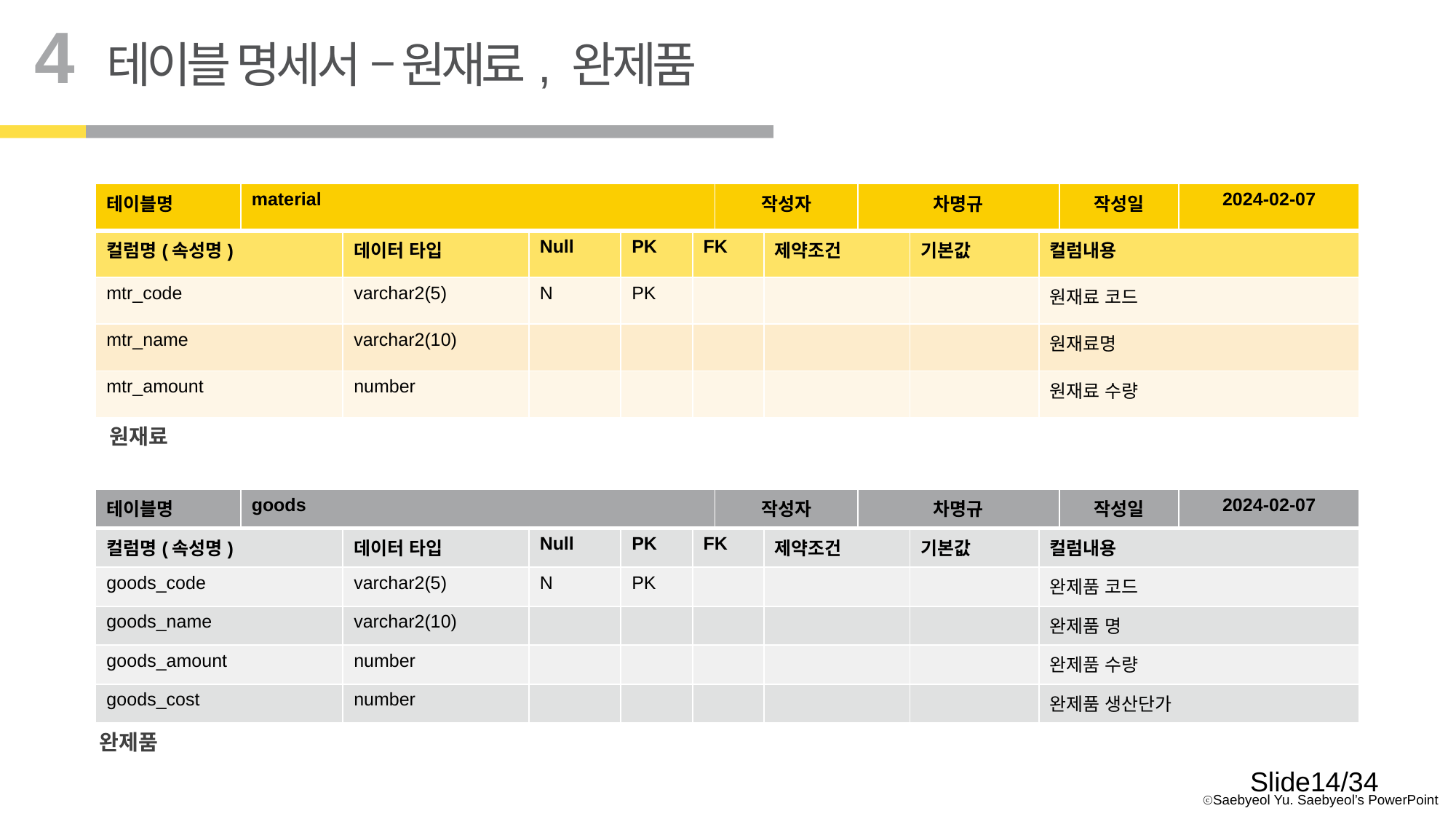

4
테이블 명세서 – 원재료, 완제품

| 테이블명 | material |  |  |  |  | 작성자 |  | 차명규 |  |  | 작성일 | 2024-02-07 |
| --- | --- | --- | --- | --- | --- | --- | --- | --- | --- | --- | --- | --- |
| 컬럼명(속성명) |  | 데이터 타입 | Null | PK | FK |  | 제약조건 |  | 기본값 | 컬럼내용 |  |  |
| mtr\_code |  | varchar2(5) | N | PK |  |  |  |  |  | 원재료 코드 |  |  |
| mtr\_name |  | varchar2(10) |  |  |  |  |  |  |  | 원재료명 |  |  |
| mtr\_amount |  | number |  |  |  |  |  |  |  | 원재료 수량 |  |  |
원재료
| 테이블명 | goods |  |  |  |  | 작성자 |  | 차명규 |  |  | 작성일 | 2024-02-07 |
| --- | --- | --- | --- | --- | --- | --- | --- | --- | --- | --- | --- | --- |
| 컬럼명(속성명) |  | 데이터 타입 | Null | PK | FK |  | 제약조건 |  | 기본값 | 컬럼내용 |  |  |
| goods\_code |  | varchar2(5) | N | PK |  |  |  |  |  | 완제품 코드 |  |  |
| goods\_name |  | varchar2(10) |  |  |  |  |  |  |  | 완제품 명 |  |  |
| goods\_amount |  | number |  |  |  |  |  |  |  | 완제품 수량 |  |  |
| goods\_cost |  | number |  |  |  |  |  |  |  | 완제품 생산단가 |  |  |
완제품